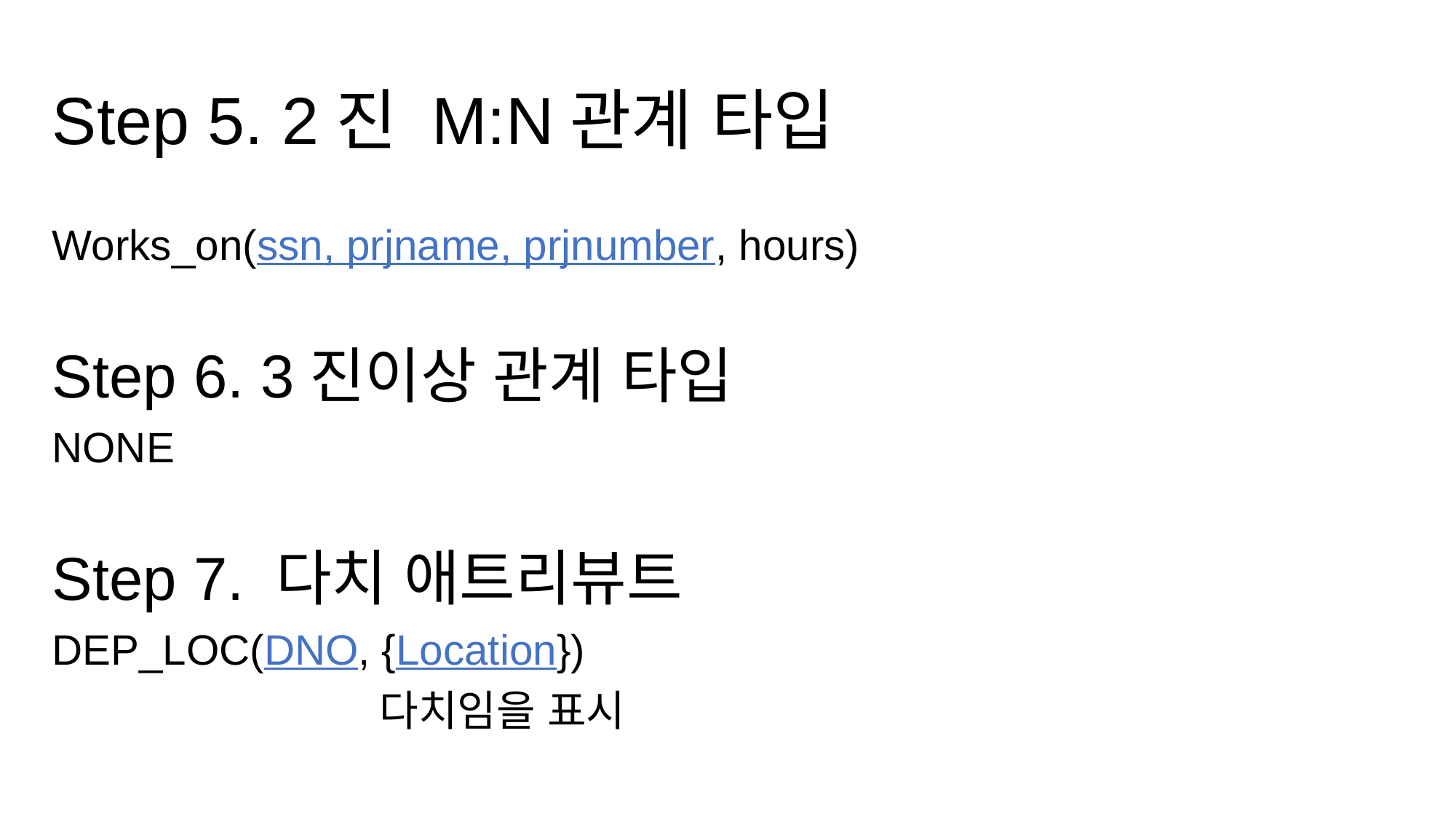

# Step 5. 2진 M:N관계 타입
Works_on(ssn, prjname, prjnumber, hours)

Step 6. 3진이상 관계 타입
NONE

Step 7. 다치 애트리뷰트
DEP_LOC(DNO, {Location})
			다치임을 표시